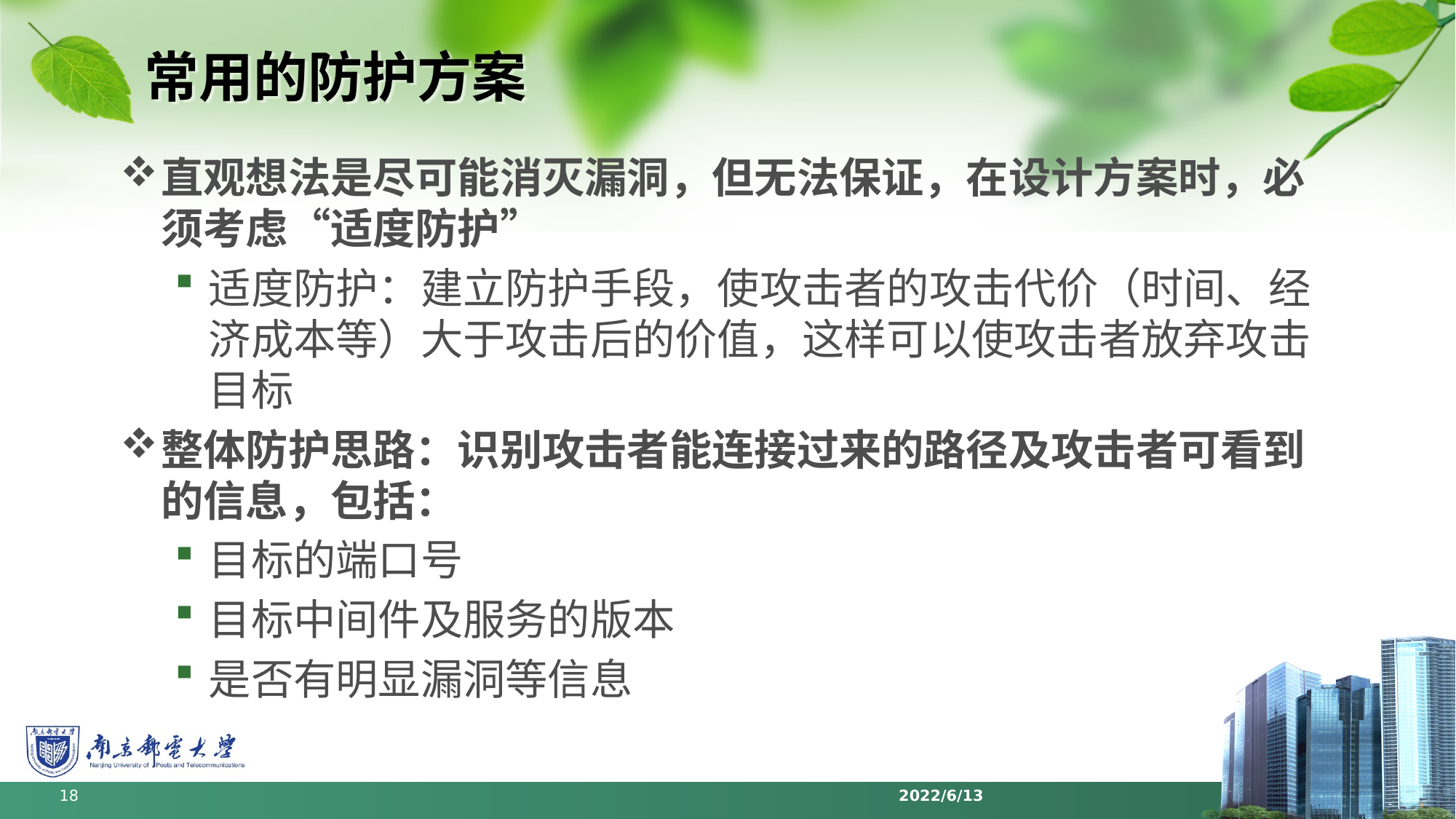

# 常用的防护方案
直观想法是尽可能消灭漏洞，但无法保证，在设计方案时，必须考虑“适度防护”
适度防护：建立防护手段，使攻击者的攻击代价（时间、经济成本等）大于攻击后的价值，这样可以使攻击者放弃攻击目标
整体防护思路：识别攻击者能连接过来的路径及攻击者可看到的信息，包括：
目标的端口号
目标中间件及服务的版本
是否有明显漏洞等信息

18
2022/6/13